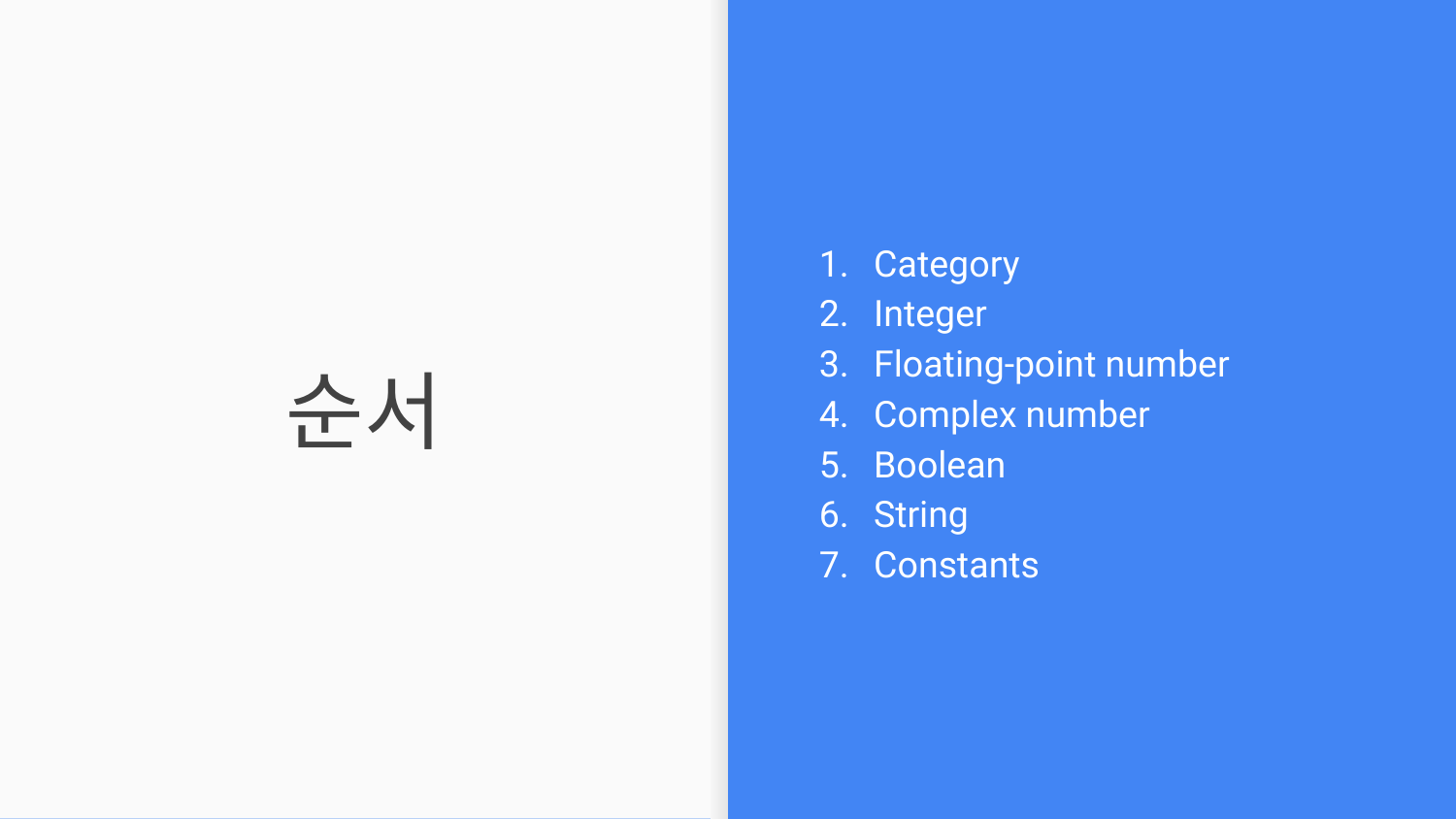

Category
Integer
Floating-point number
Complex number
Boolean
String
Constants
# 순서